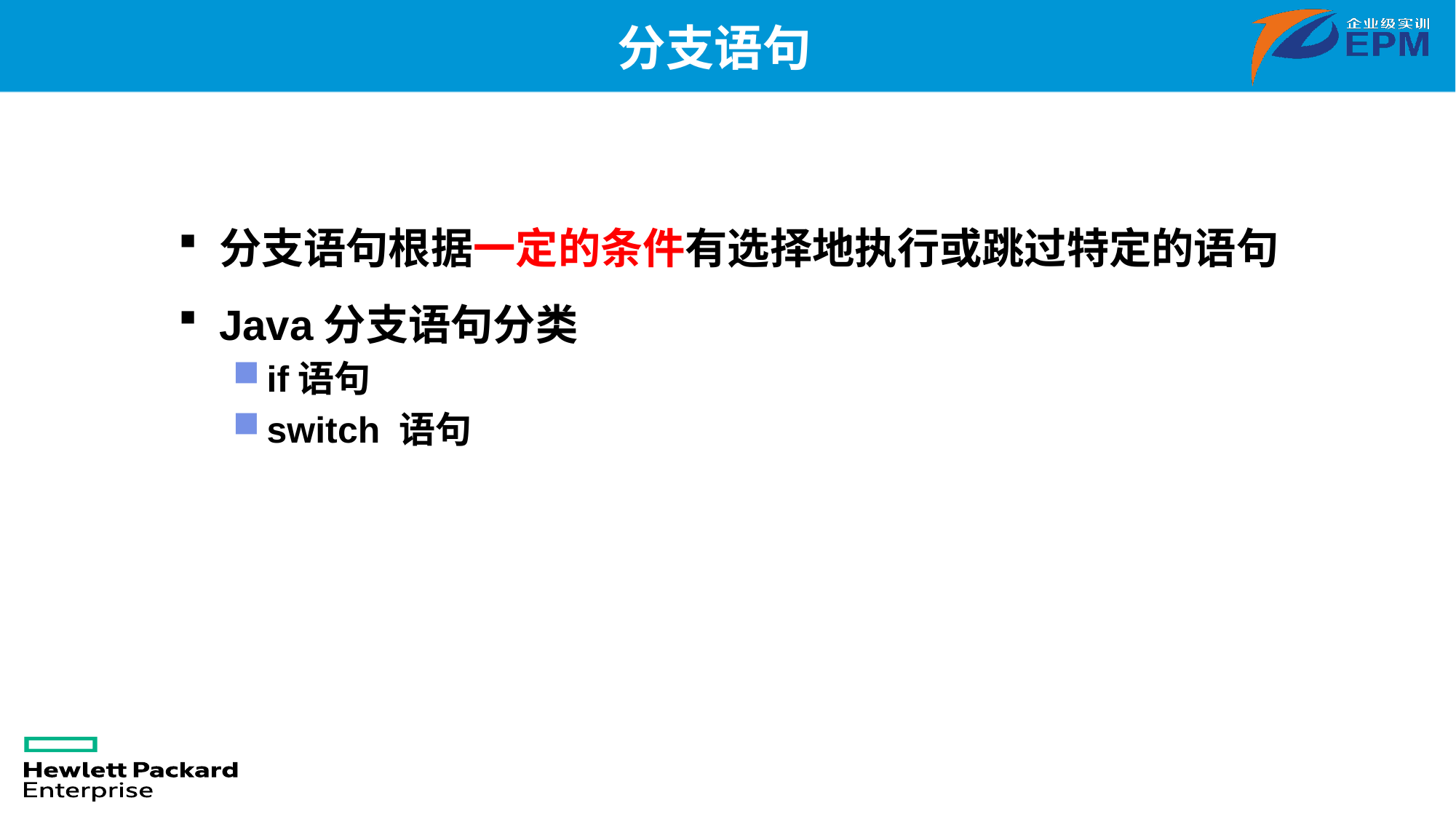

# 分支语句
分支语句根据一定的条件有选择地执行或跳过特定的语句
Java分支语句分类
if语句
switch 语句